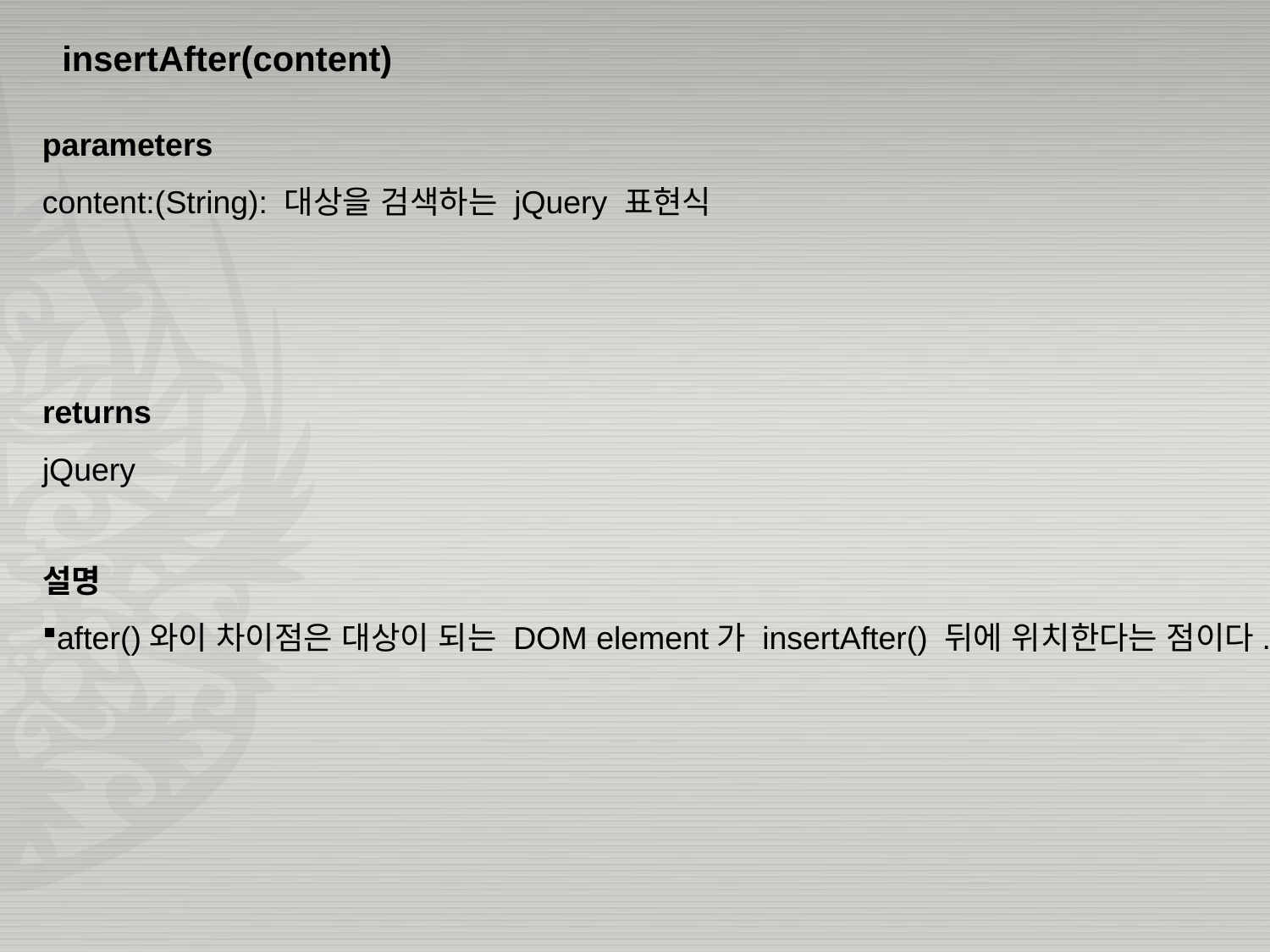

insertAfter(content)
parameters
content:(String): 대상을 검색하는 jQuery 표현식
returns
jQuery
설명
after()와이 차이점은 대상이 되는 DOM element가 insertAfter() 뒤에 위치한다는 점이다.